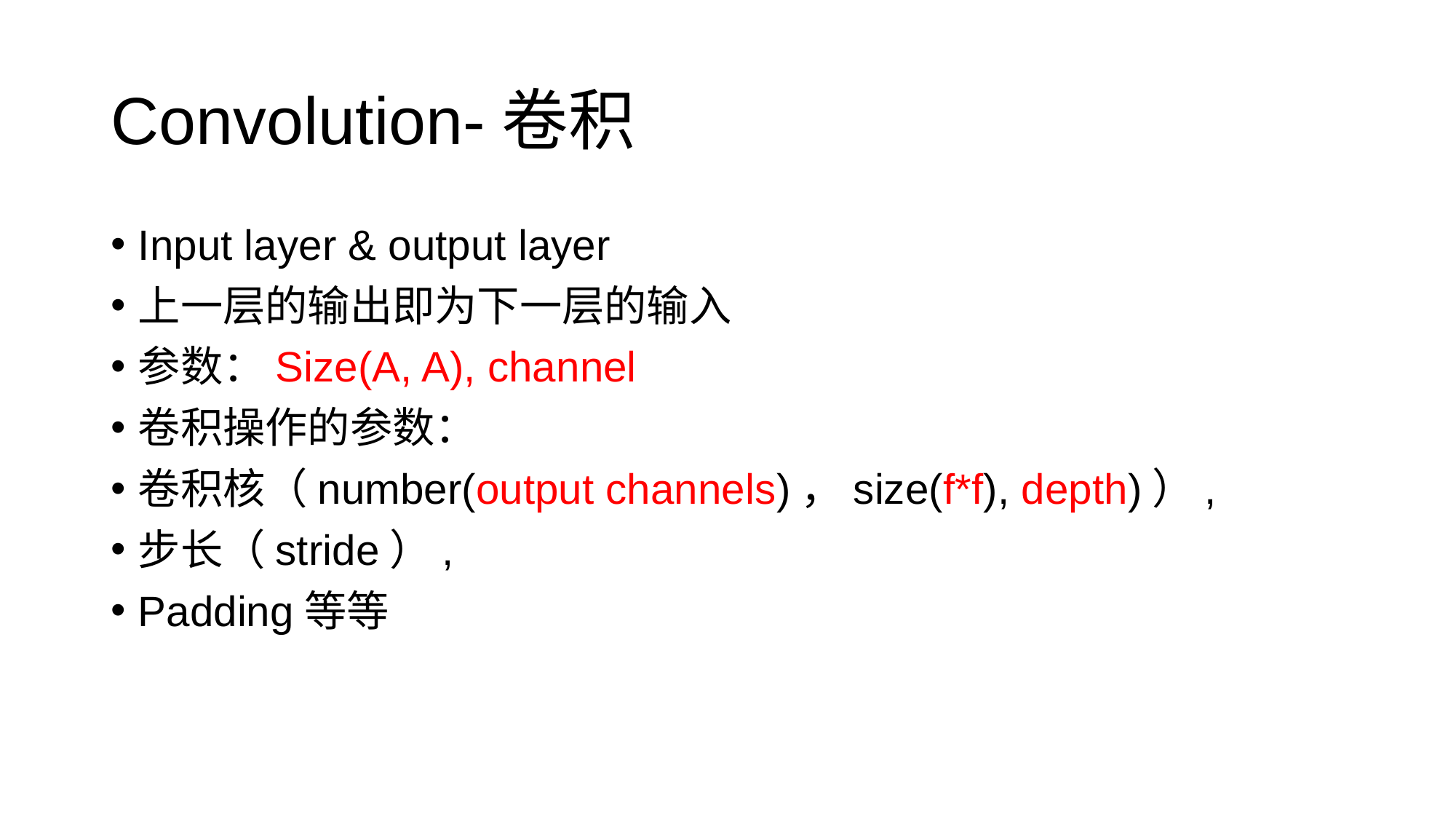

# Convolution-卷积
Input layer & output layer
上一层的输出即为下一层的输入
参数：Size(A, A), channel
卷积操作的参数：
卷积核（number(output channels)，size(f*f), depth)）,
步长（stride）,
Padding等等